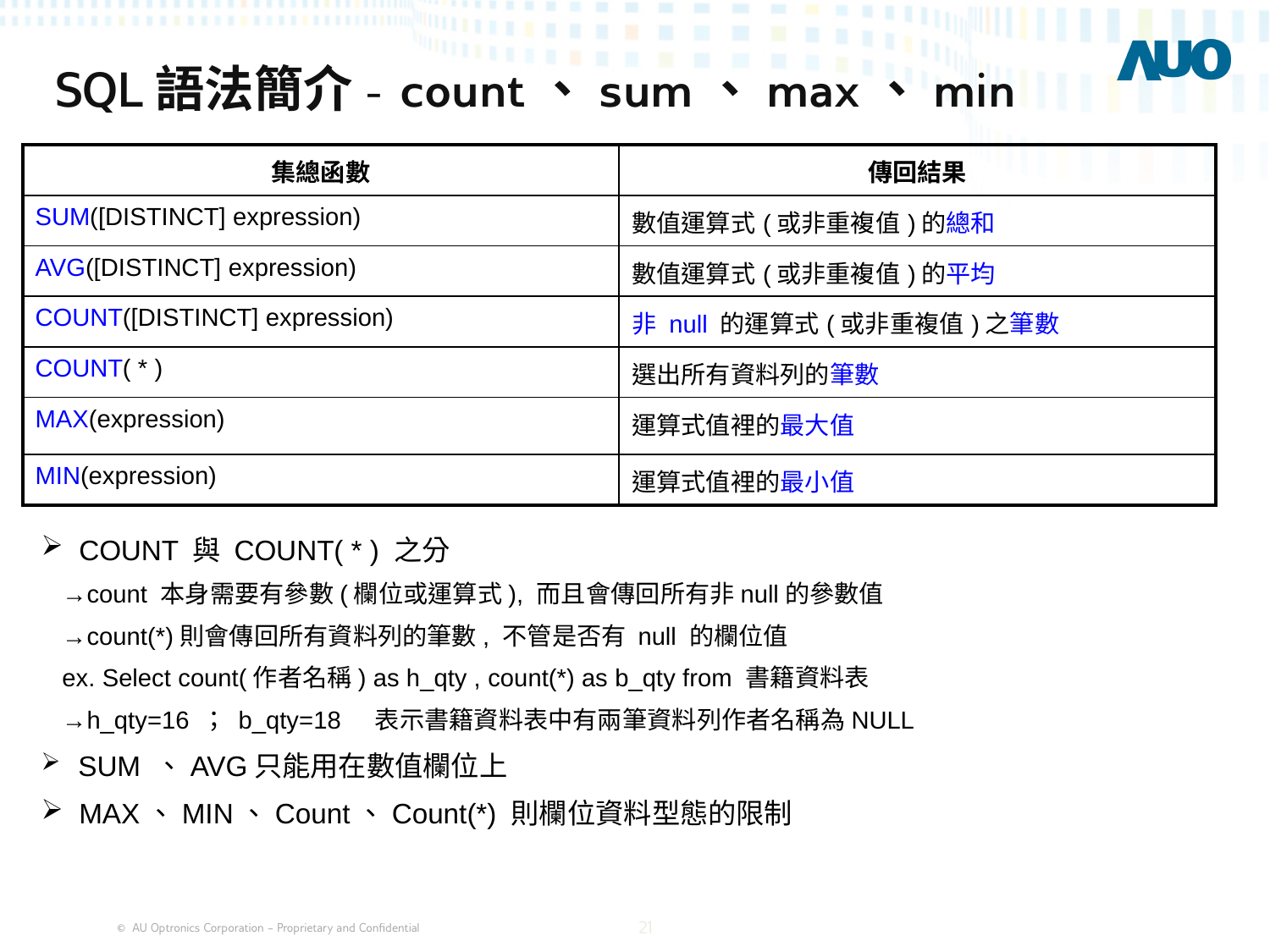

SQL語法簡介- count、sum、max、min
| 集總函數 | 傳回結果 |
| --- | --- |
| SUM([DISTINCT] expression) | 數值運算式(或非重複值)的總和 |
| AVG([DISTINCT] expression) | 數值運算式(或非重複值)的平均 |
| COUNT([DISTINCT] expression) | 非 null 的運算式(或非重複值)之筆數 |
| COUNT( \* ) | 選出所有資料列的筆數 |
| MAX(expression) | 運算式值裡的最大值 |
| MIN(expression) | 運算式值裡的最小值 |
 COUNT 與 COUNT( * ) 之分
   →count 本身需要有參數(欄位或運算式), 而且會傳回所有非null的參數值
   →count(*)則會傳回所有資料列的筆數, 不管是否有 null 的欄位值
   ex. Select count(作者名稱) as h_qty , count(*) as b_qty from 書籍資料表
   →h_qty=16 ； b_qty=18    表示書籍資料表中有兩筆資料列作者名稱為NULL
 SUM 、AVG只能用在數值欄位上
 MAX、MIN、Count、Count(*) 則欄位資料型態的限制